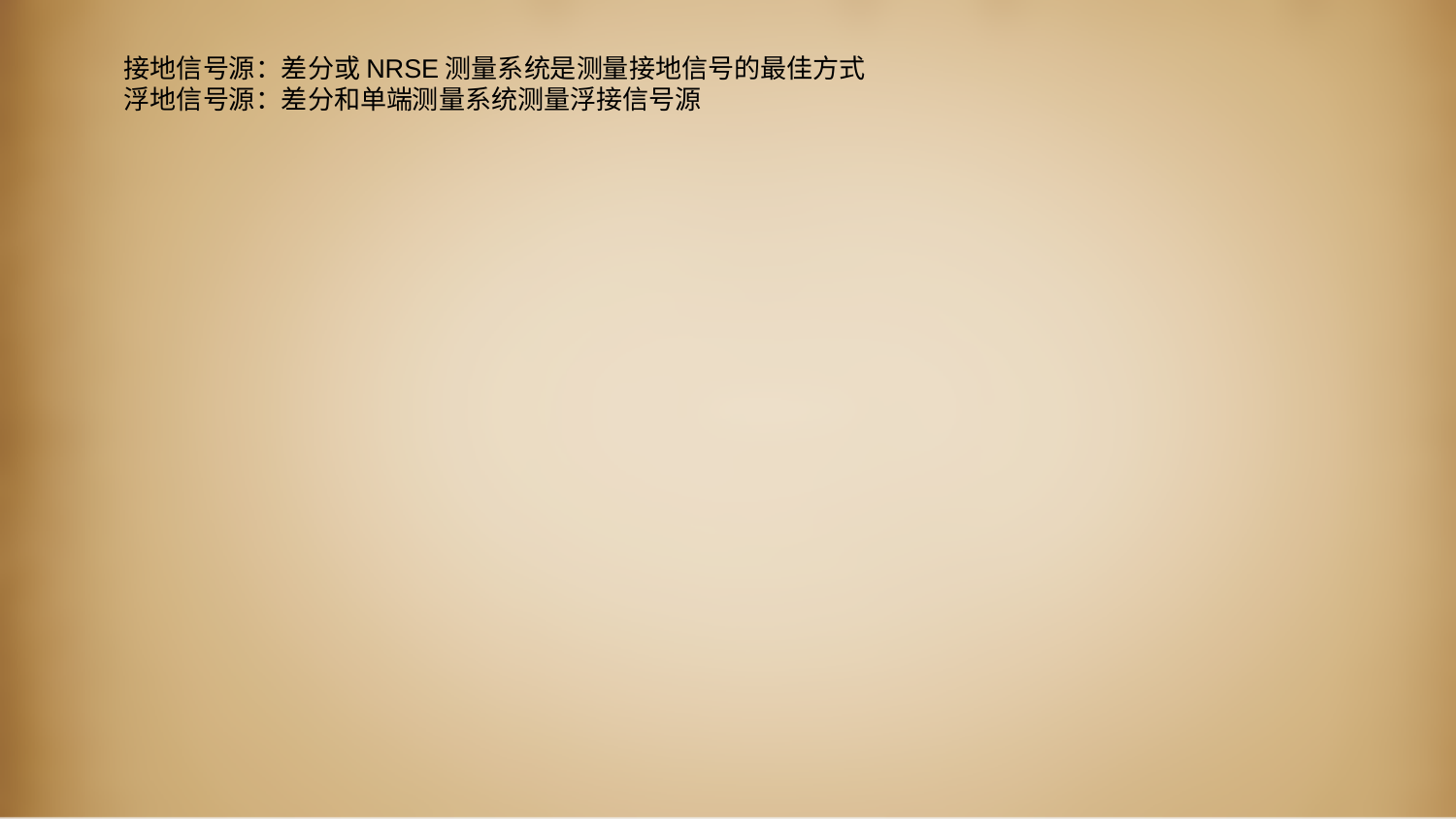

接地信号源：差分或NRSE测量系统是测量接地信号的最佳方式
浮地信号源：差分和单端测量系统测量浮接信号源